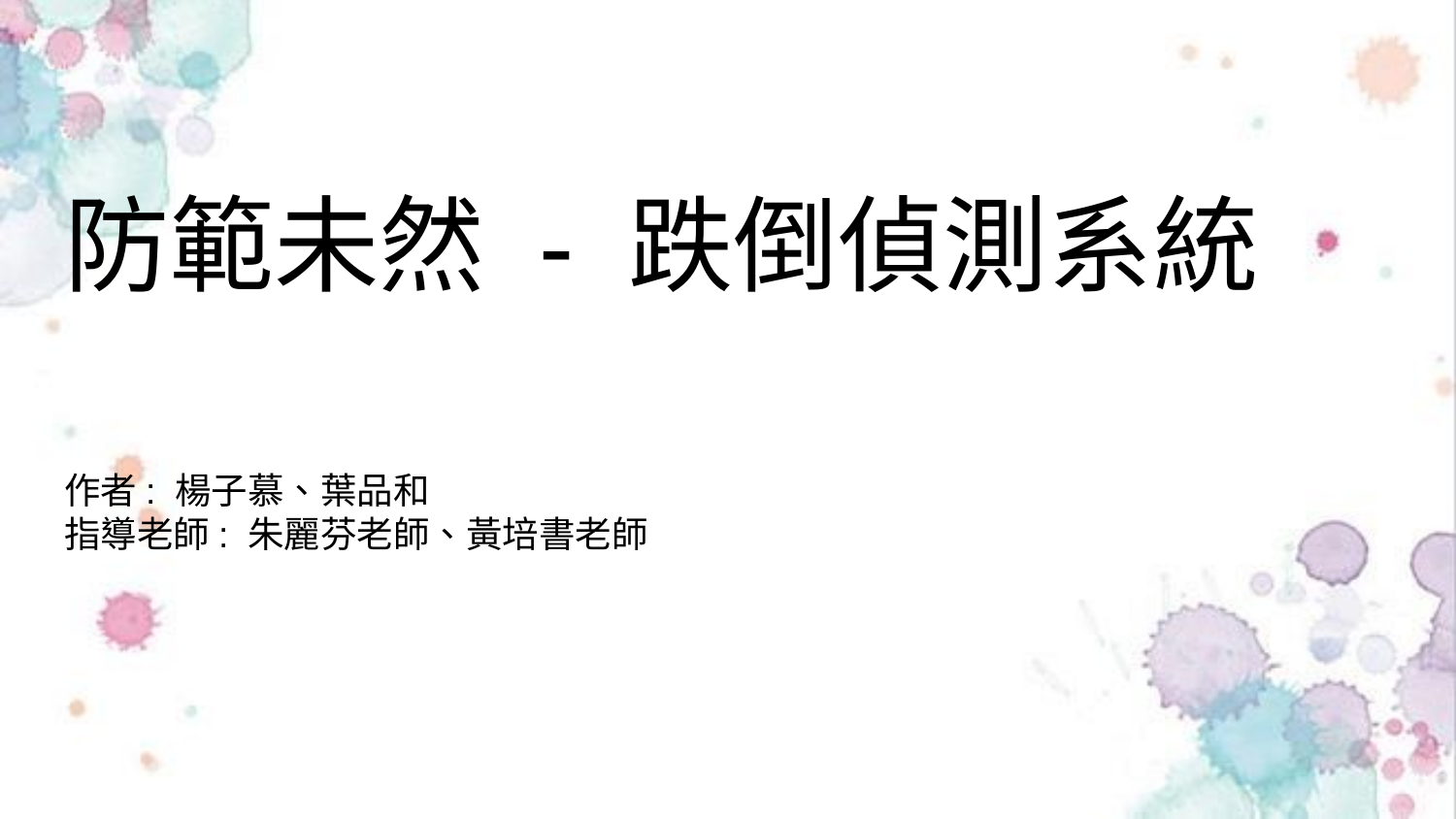

# 防範未然 - 跌倒偵測系統
作者: 楊子慕、葉品和
指導老師: 朱麗芬老師、黃培書老師